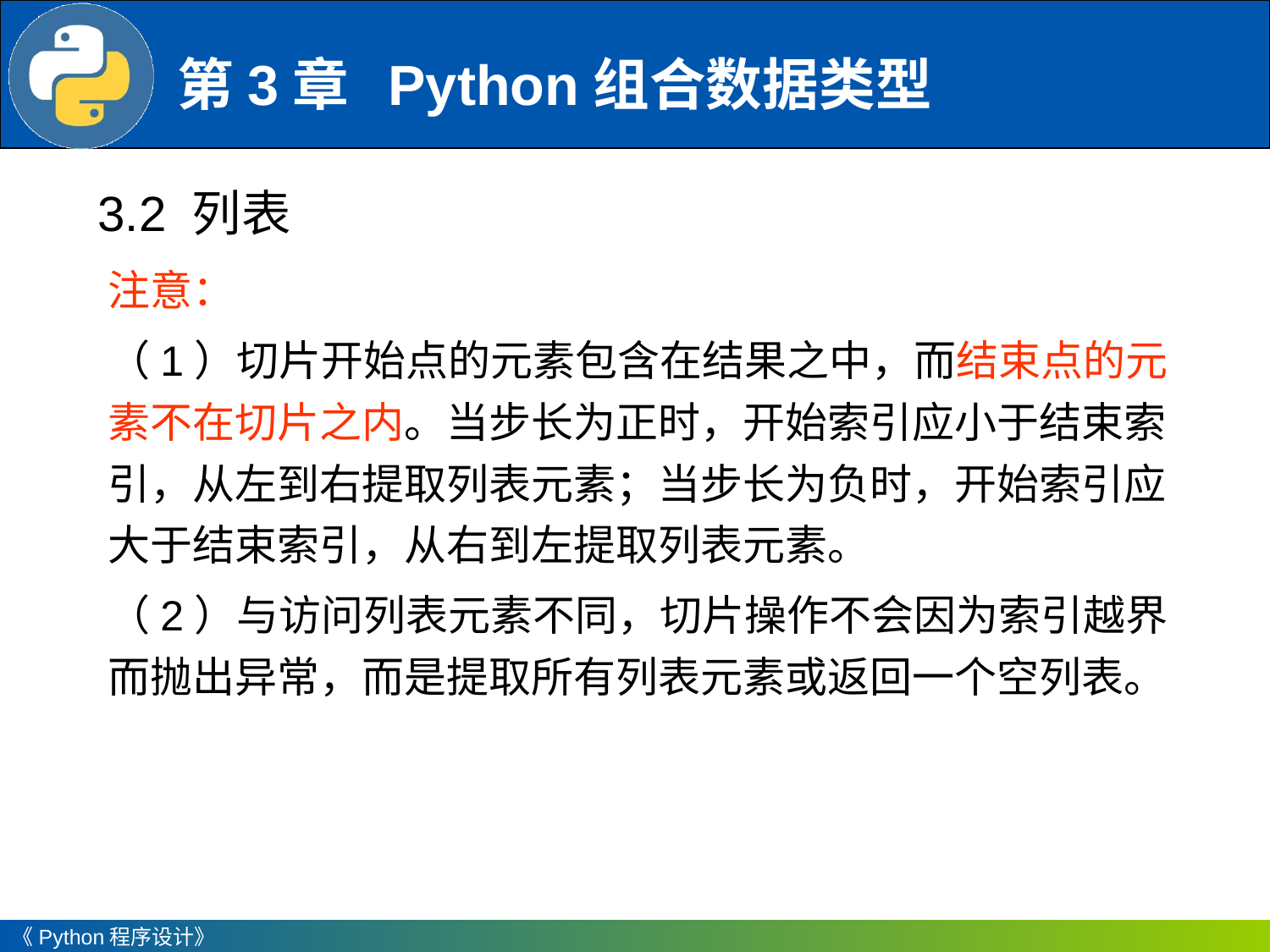

3.2 列表
注意：
（1）切片开始点的元素包含在结果之中，而结束点的元素不在切片之内。当步长为正时，开始索引应小于结束索引，从左到右提取列表元素；当步长为负时，开始索引应大于结束索引，从右到左提取列表元素。
（2）与访问列表元素不同，切片操作不会因为索引越界而抛出异常，而是提取所有列表元素或返回一个空列表。